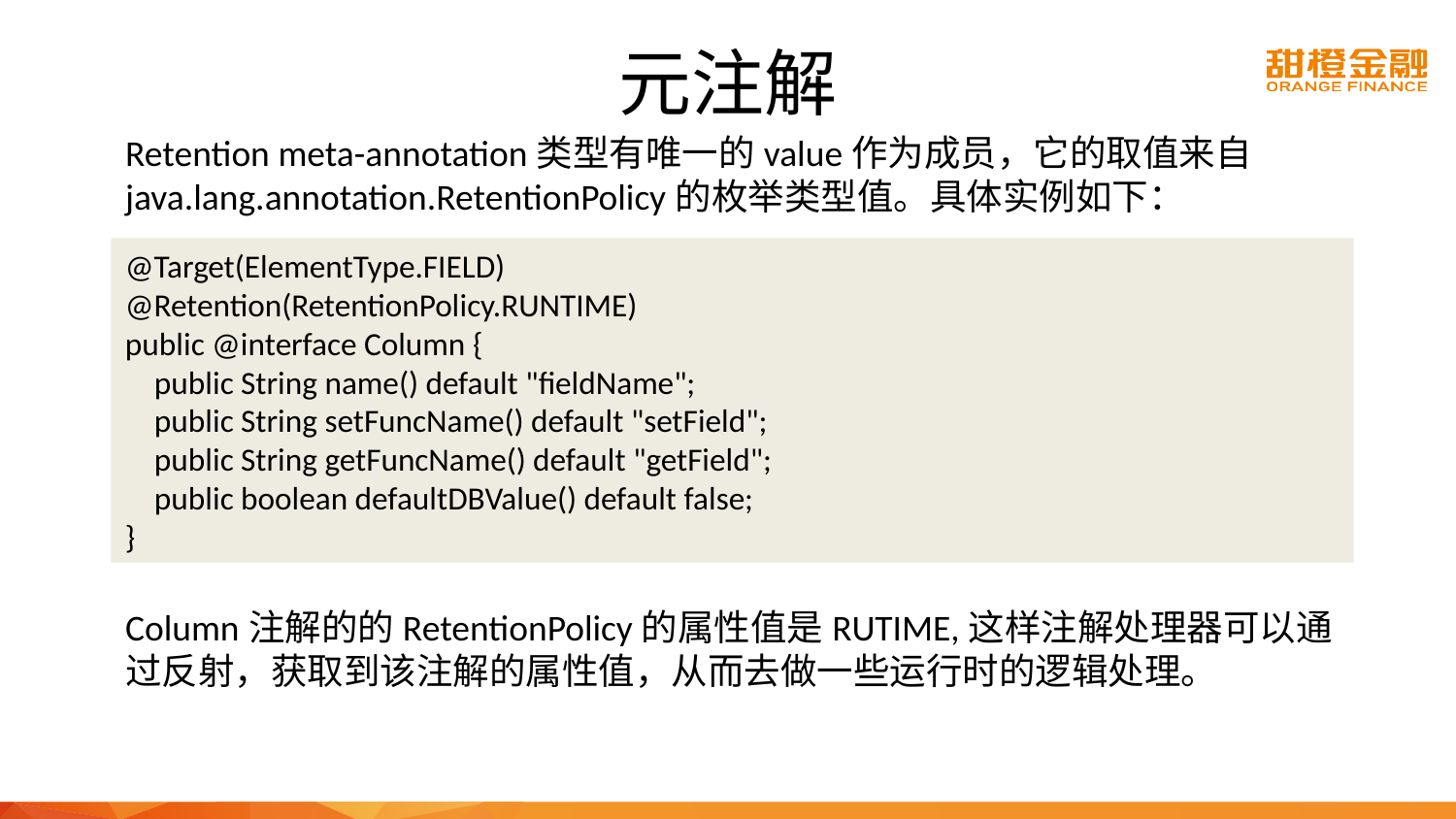

# 元注解
Retention meta-annotation类型有唯一的value作为成员，它的取值来自java.lang.annotation.RetentionPolicy的枚举类型值。具体实例如下：
@Target(ElementType.FIELD)
@Retention(RetentionPolicy.RUNTIME)
public @interface Column {
    public String name() default "fieldName";
    public String setFuncName() default "setField";
    public String getFuncName() default "getField";
    public boolean defaultDBValue() default false;
}
Column注解的的RetentionPolicy的属性值是RUTIME,这样注解处理器可以通过反射，获取到该注解的属性值，从而去做一些运行时的逻辑处理。